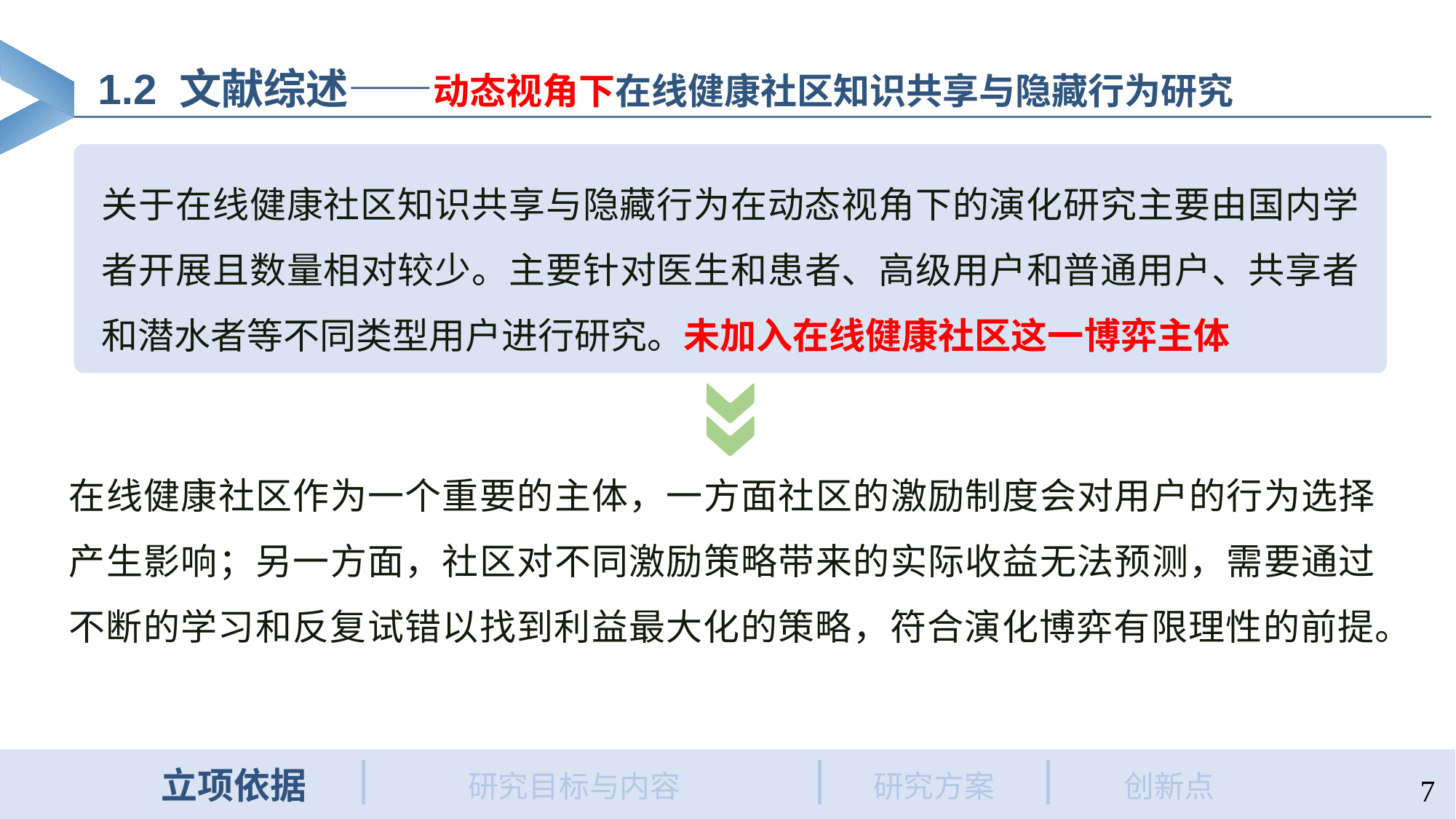

1.2 文献综述——动态视角下在线健康社区知识共享与隐藏行为研究

关于在线健康社区知识共享与隐藏行为在动态视角下的演化研究主要由国内学者开展且数量相对较少。主要针对医生和患者、高级用户和普通用户、共享者和潜水者等不同类型用户进行研究。未加入在线健康社区这一博弈主体

在线健康社区作为一个重要的主体，一方面社区的激励制度会对用户的行为选择产生影响；另一方面，社区对不同激励策略带来的实际收益无法预测，需要通过不断的学习和反复试错以找到利益最大化的策略，符合演化博弈有限理性的前提。

立项依据
创新点
研究方案
研究目标与内容
7